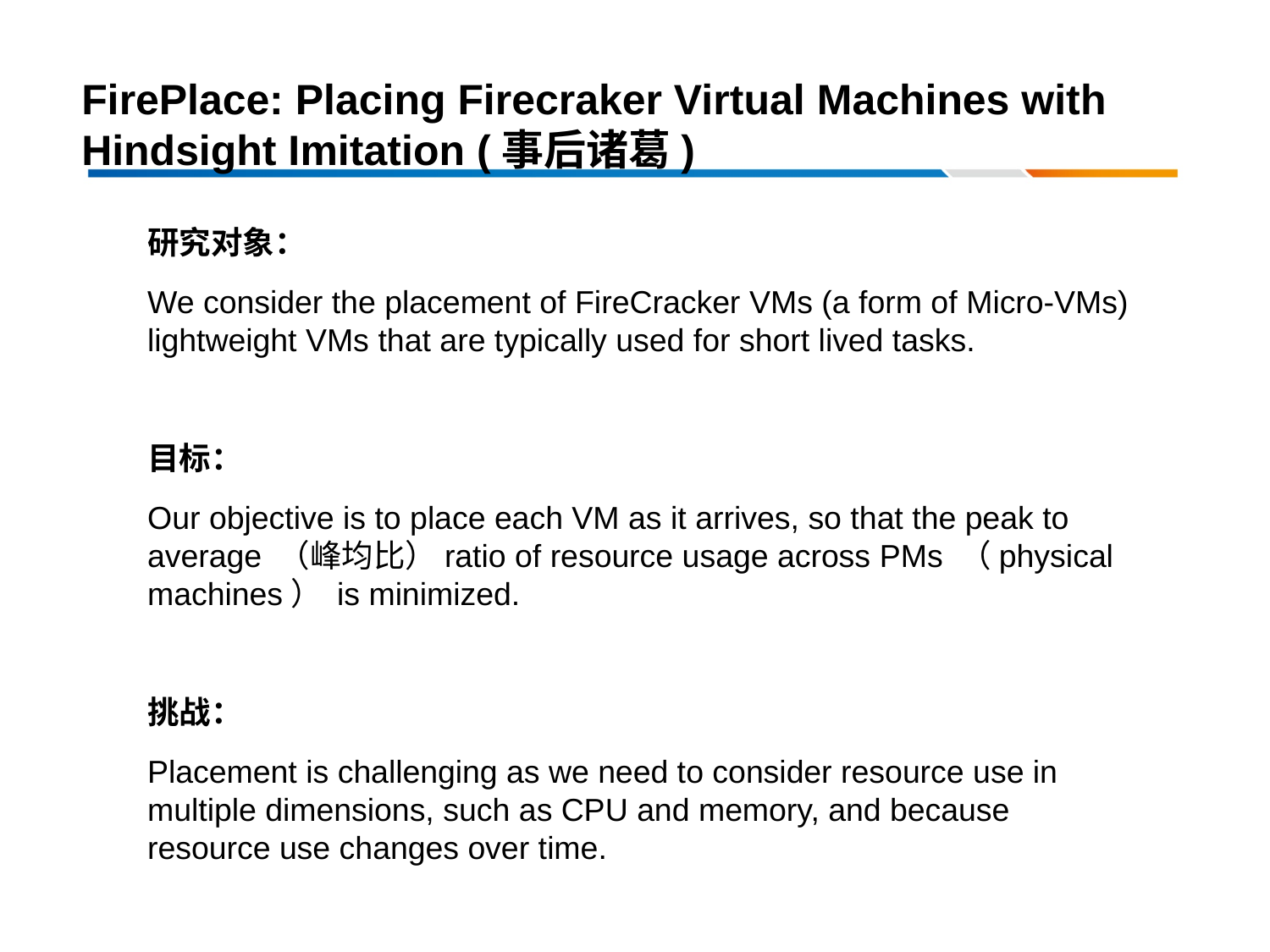

# FirePlace: Placing Firecraker Virtual Machines with Hindsight Imitation (事后诸葛)
研究对象：
We consider the placement of FireCracker VMs (a form of Micro-VMs) lightweight VMs that are typically used for short lived tasks.

目标：
Our objective is to place each VM as it arrives, so that the peak to average （峰均比）ratio of resource usage across PMs （physical machines） is minimized.

挑战：
Placement is challenging as we need to consider resource use in multiple dimensions, such as CPU and memory, and because resource use changes over time.